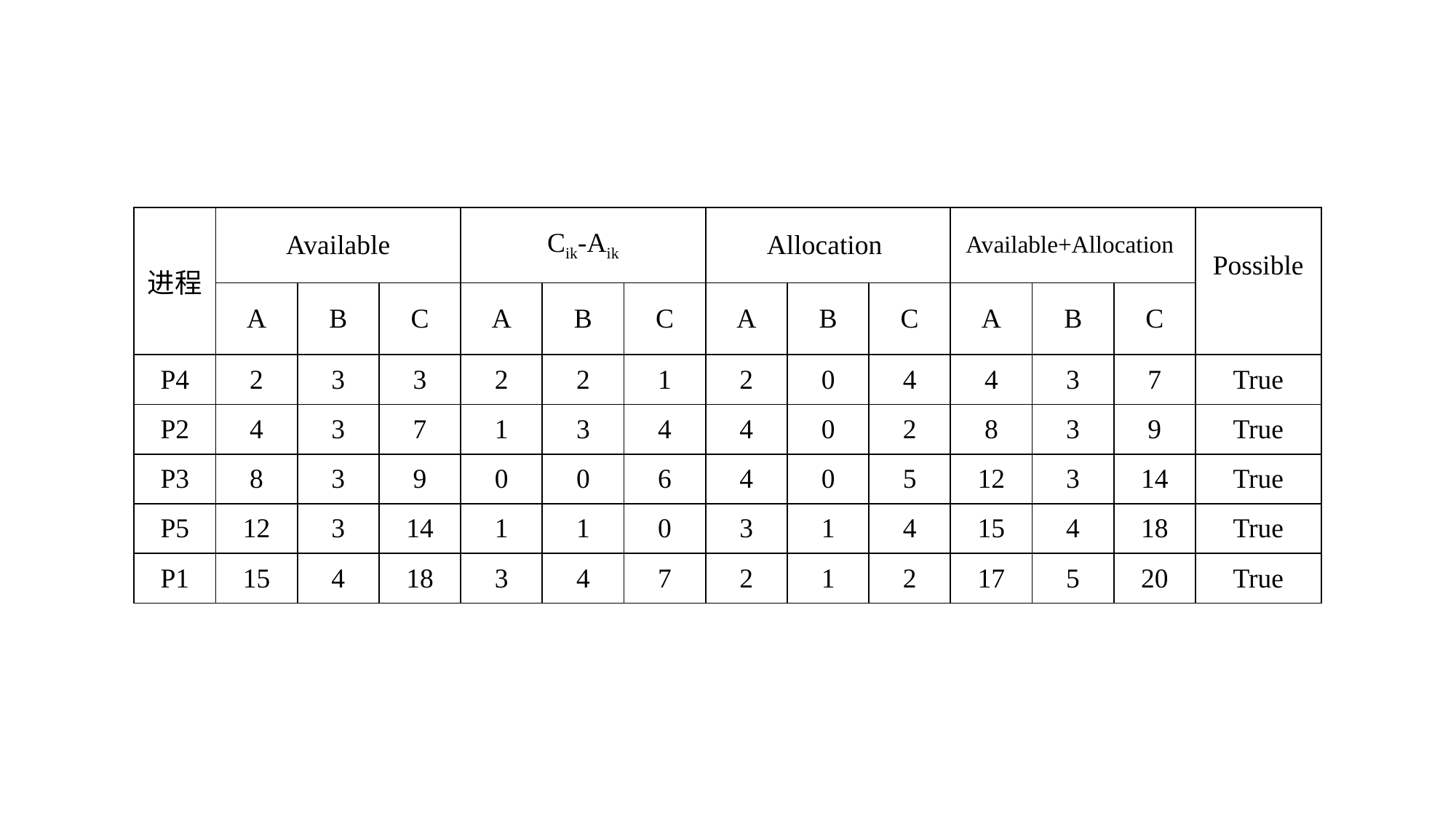

| 进程 | Available |  |  | Cik-Aik |  |  | Allocation |  |  | Available+Allocation |  |  | Possible |
| --- | --- | --- | --- | --- | --- | --- | --- | --- | --- | --- | --- | --- | --- |
|  | A | B | C | A | B | C | A | B | C | A | B | C |  |
| P4 | 2 | 3 | 3 | 2 | 2 | 1 | 2 | 0 | 4 | 4 | 3 | 7 | True |
| P2 | 4 | 3 | 7 | 1 | 3 | 4 | 4 | 0 | 2 | 8 | 3 | 9 | True |
| P3 | 8 | 3 | 9 | 0 | 0 | 6 | 4 | 0 | 5 | 12 | 3 | 14 | True |
| P5 | 12 | 3 | 14 | 1 | 1 | 0 | 3 | 1 | 4 | 15 | 4 | 18 | True |
| P1 | 15 | 4 | 18 | 3 | 4 | 7 | 2 | 1 | 2 | 17 | 5 | 20 | True |